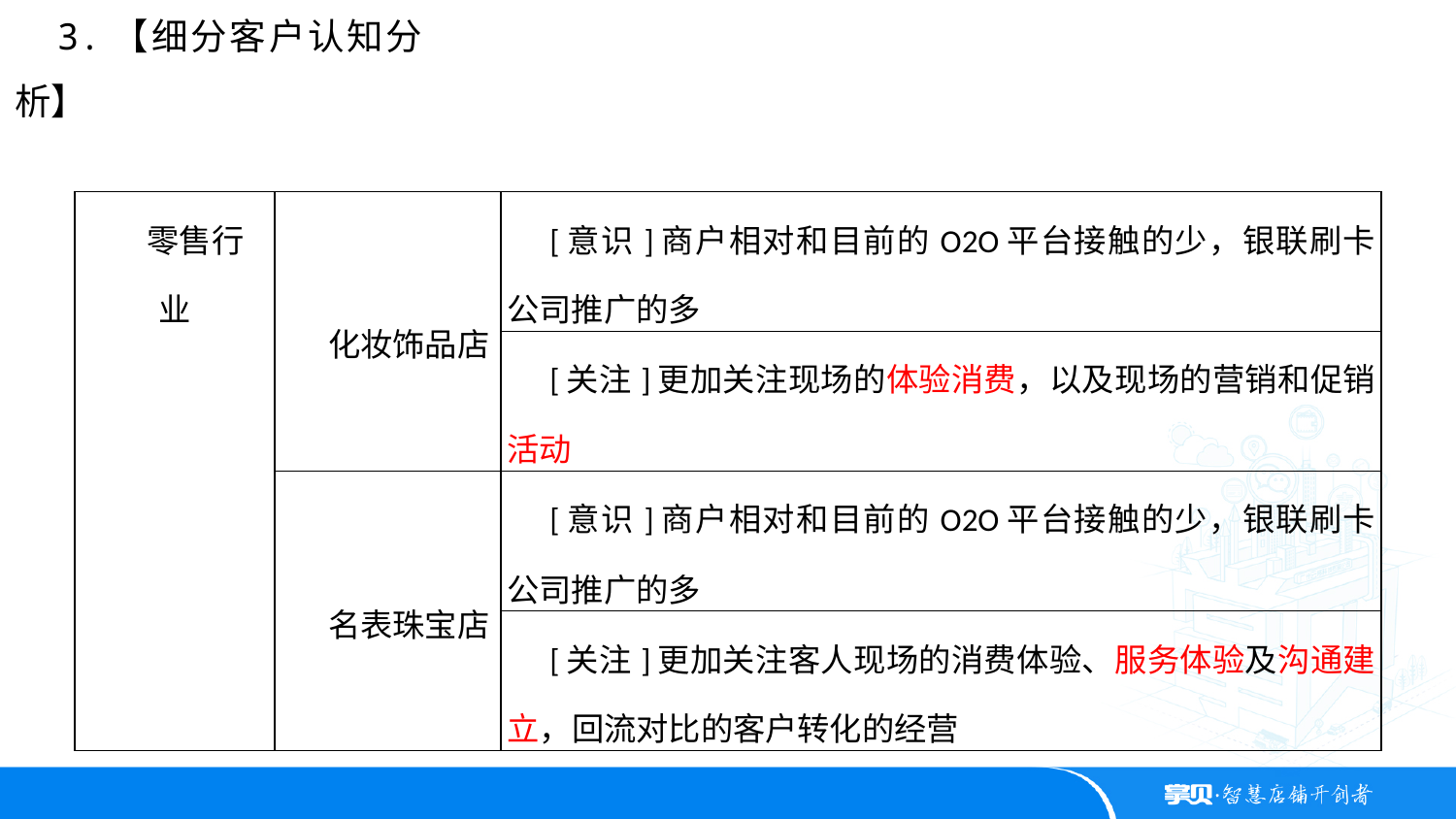

3.【细分客户认知分析】
| 零售行业 | 化妆饰品店 | [意识]商户相对和目前的O2O平台接触的少，银联刷卡公司推广的多 |
| --- | --- | --- |
|  |  | [关注]更加关注现场的体验消费，以及现场的营销和促销活动 |
|  | 名表珠宝店 | [意识]商户相对和目前的O2O平台接触的少，银联刷卡公司推广的多 |
|  |  | [关注]更加关注客人现场的消费体验、服务体验及沟通建立，回流对比的客户转化的经营 |